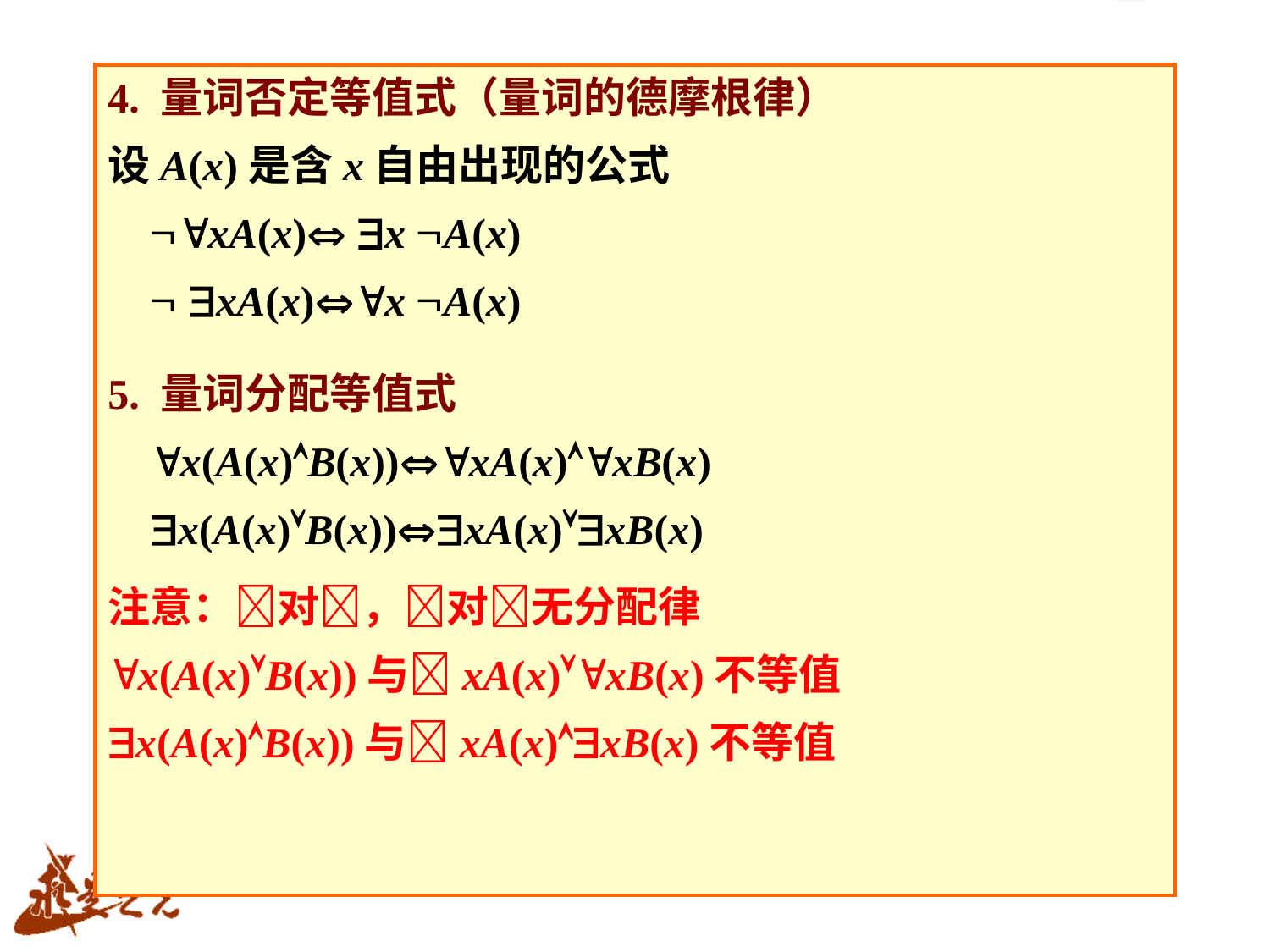

4. 量词否定等值式（量词的德摩根律）
设A(x)是含x自由出现的公式
    ¬∀xA(x)⇔ ∃x ¬A(x)
    ¬ ∃xA(x)⇔∀x ¬A(x)
5. 量词分配等值式
    ∀x(A(x)∧B(x))⇔∀xA(x)∧∀xB(x)
    ∃x(A(x)∨B(x))⇔∃xA(x)∨∃xB(x)
注意：∀对∨，∃对∧无分配律
∀x(A(x)∨B(x))与∀xA(x)∨∀xB(x)不等值
∃x(A(x)∧B(x))与∃xA(x)∧∃xB(x)不等值

30